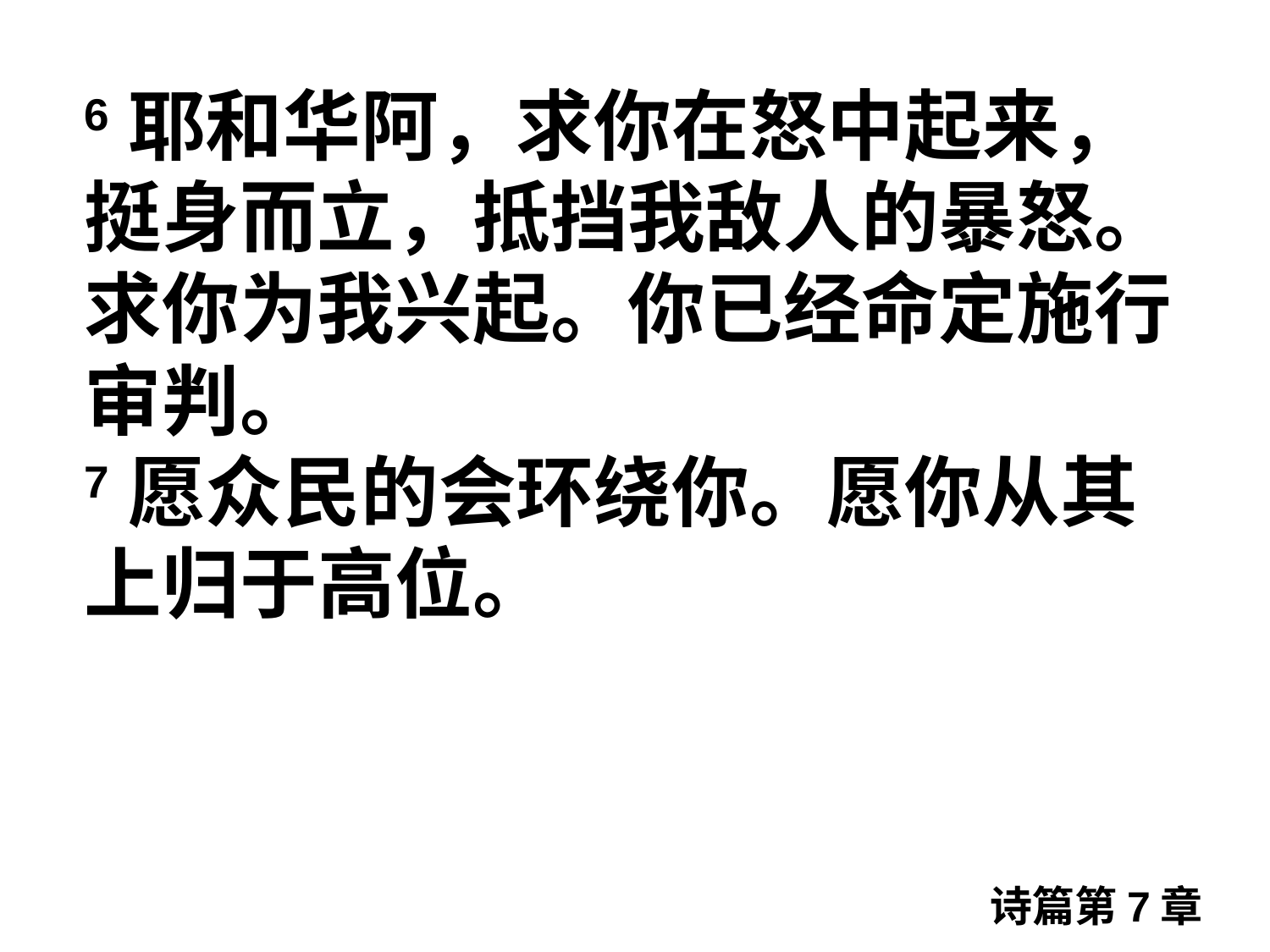

6耶和华阿，求你在怒中起来，挺身而立，抵挡我敌人的暴怒。求你为我兴起。你已经命定施行审判。
7愿众民的会环绕你。愿你从其上归于高位。
诗篇第7章